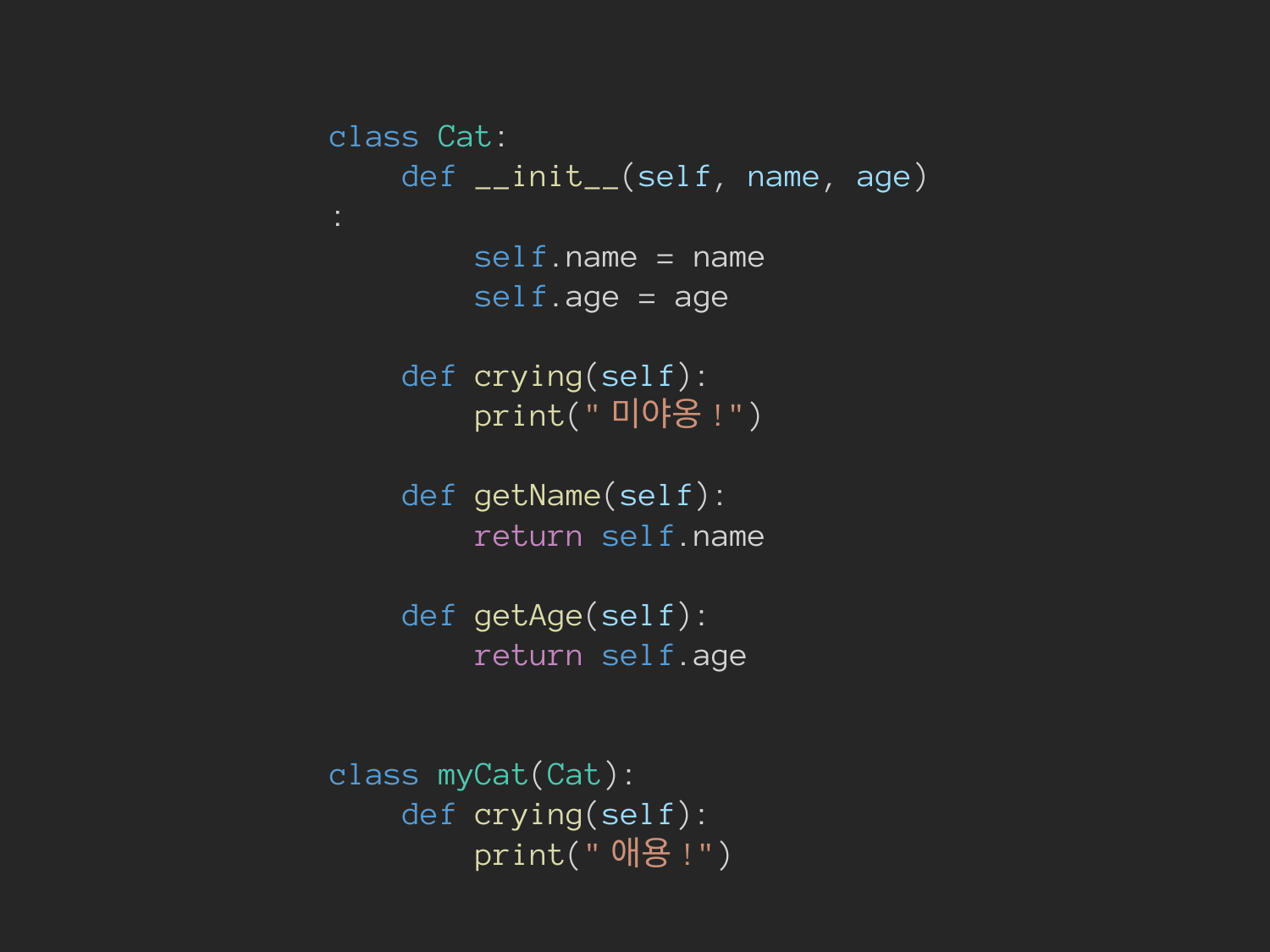

class Cat:
    def __init__(self, name, age):
        self.name = name
        self.age = age
    def crying(self):
        print("미야옹!")
    def getName(self):
        return self.name
    def getAge(self):
        return self.age
class myCat(Cat):
    def crying(self):
        print("애용!")